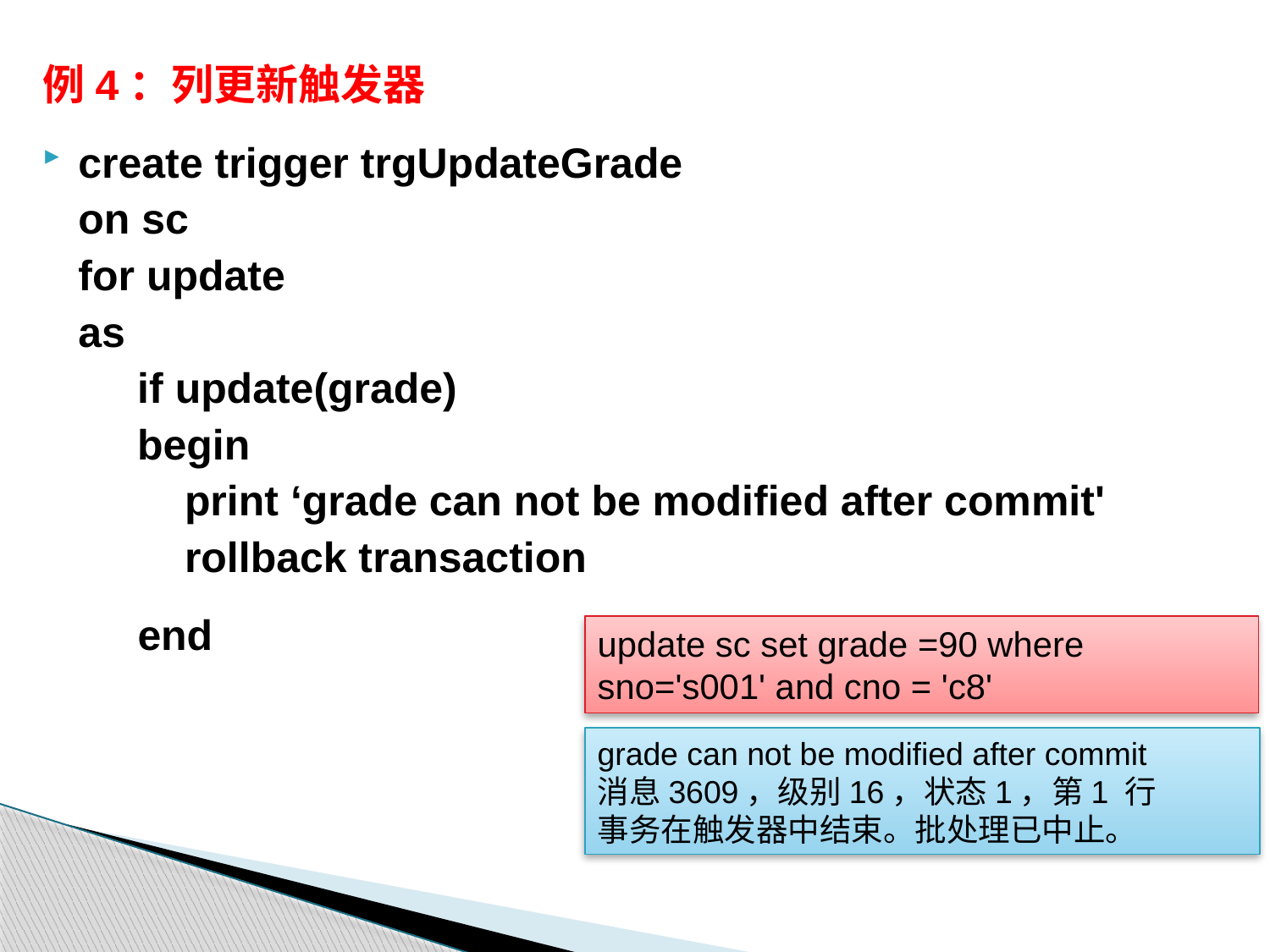

例4：列更新触发器
create trigger trgUpdateGrade
on sc
for update
as
     if update(grade)
     begin
         print ‘grade can not be modified after commit'
         rollback transaction
        end
update sc set grade =90 where sno='s001' and cno = 'c8'
grade can not be modified after commit
消息3609，级别16，状态1，第1 行
事务在触发器中结束。批处理已中止。